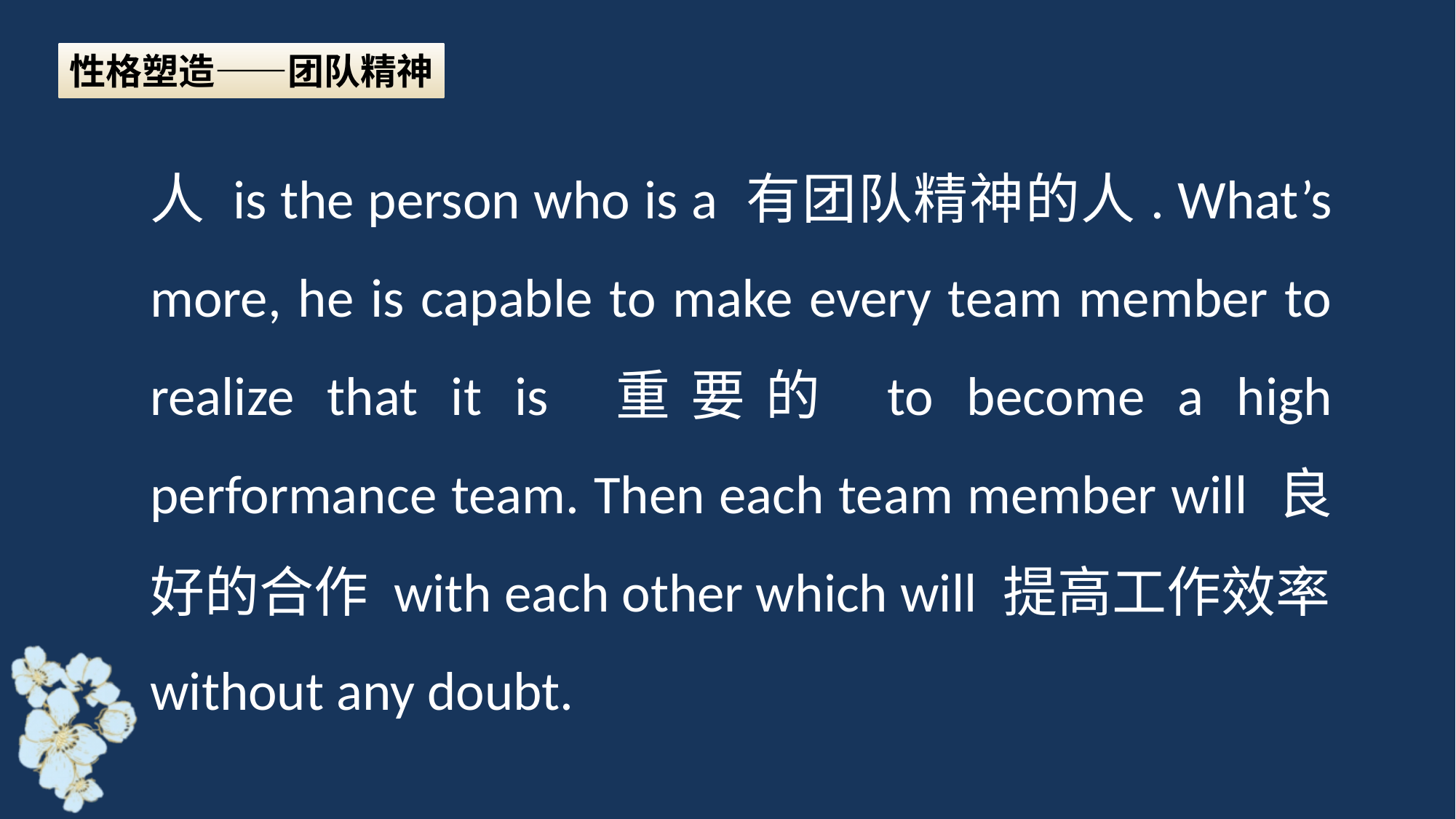

性格塑造——团队精神
人 is the person who is a 有团队精神的人. What’s more, he is capable to make every team member to realize that it is 重要的 to become a high performance team. Then each team member will 良好的合作 with each other which will 提高工作效率without any doubt.